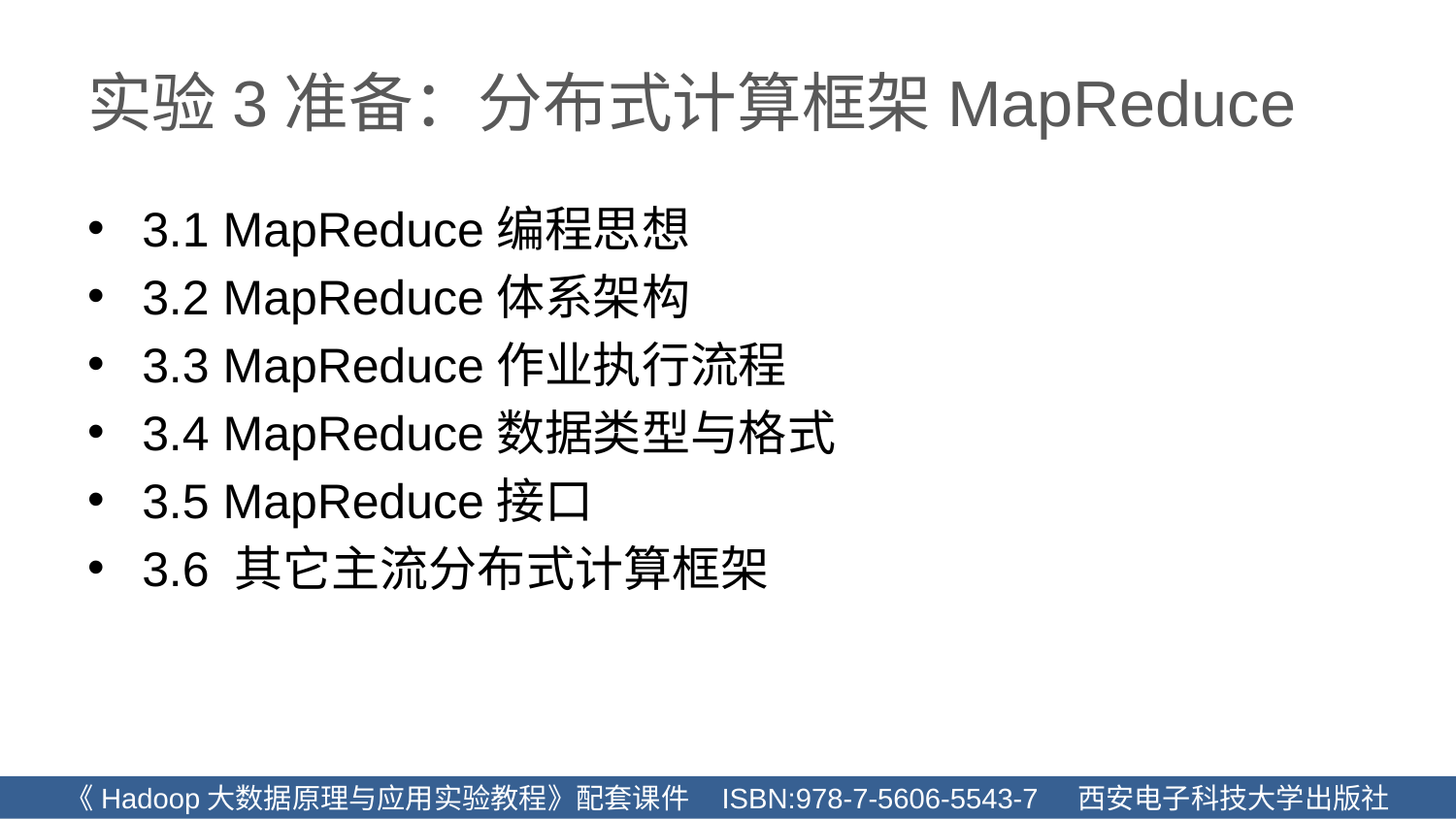

# 实验3准备：分布式计算框架MapReduce
3.1 MapReduce编程思想
3.2 MapReduce体系架构
3.3 MapReduce作业执行流程
3.4 MapReduce数据类型与格式
3.5 MapReduce接口
3.6 其它主流分布式计算框架